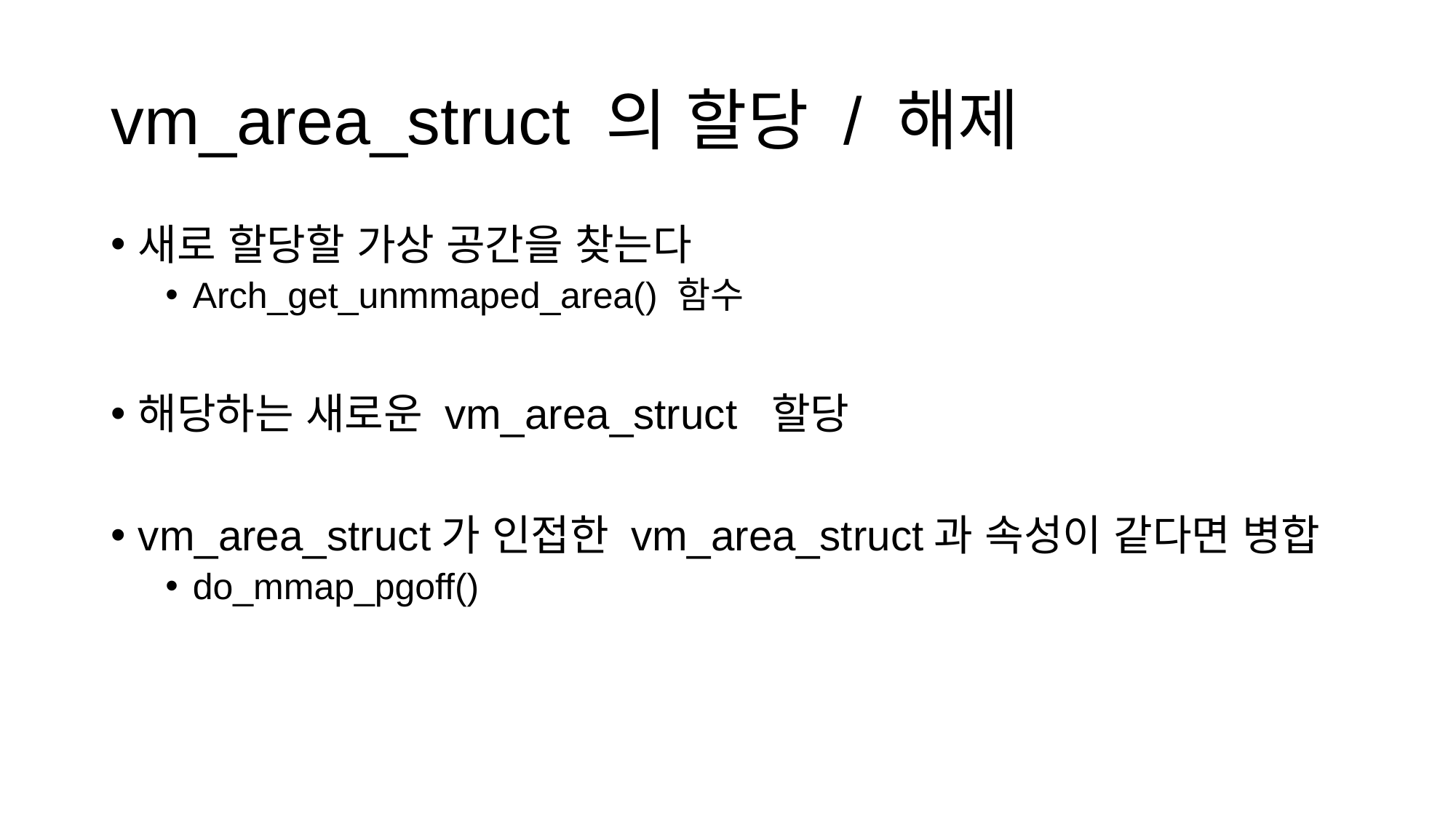

# vm_area_struct 의 할당 / 해제
새로 할당할 가상 공간을 찾는다
Arch_get_unmmaped_area() 함수

해당하는 새로운 vm_area_struct  할당

vm_area_struct가 인접한 vm_area_struct과 속성이 같다면 병합
do_mmap_pgoff()